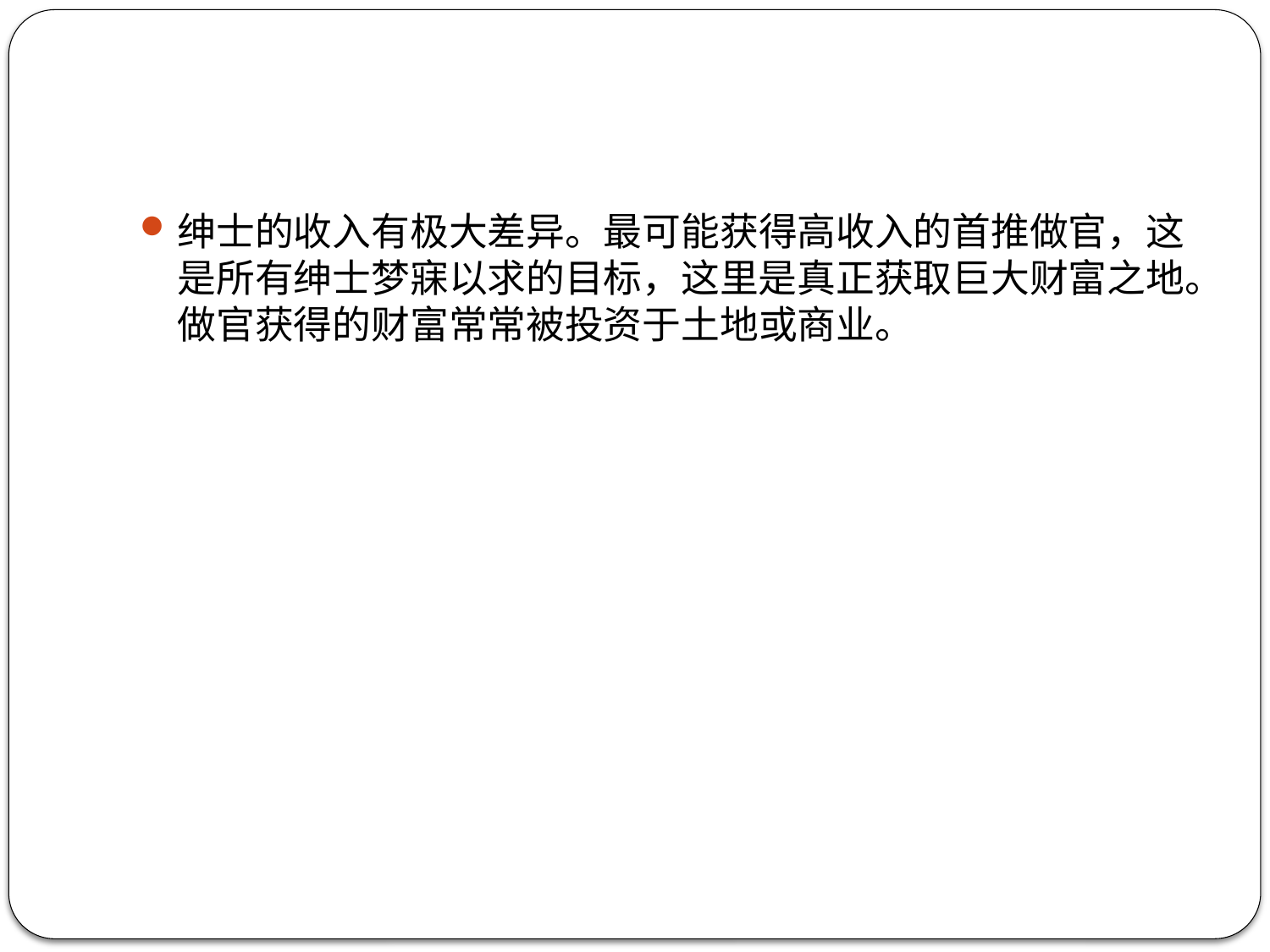

#
绅士的收入有极大差异。最可能获得高收入的首推做官，这是所有绅士梦寐以求的目标，这里是真正获取巨大财富之地。做官获得的财富常常被投资于土地或商业。